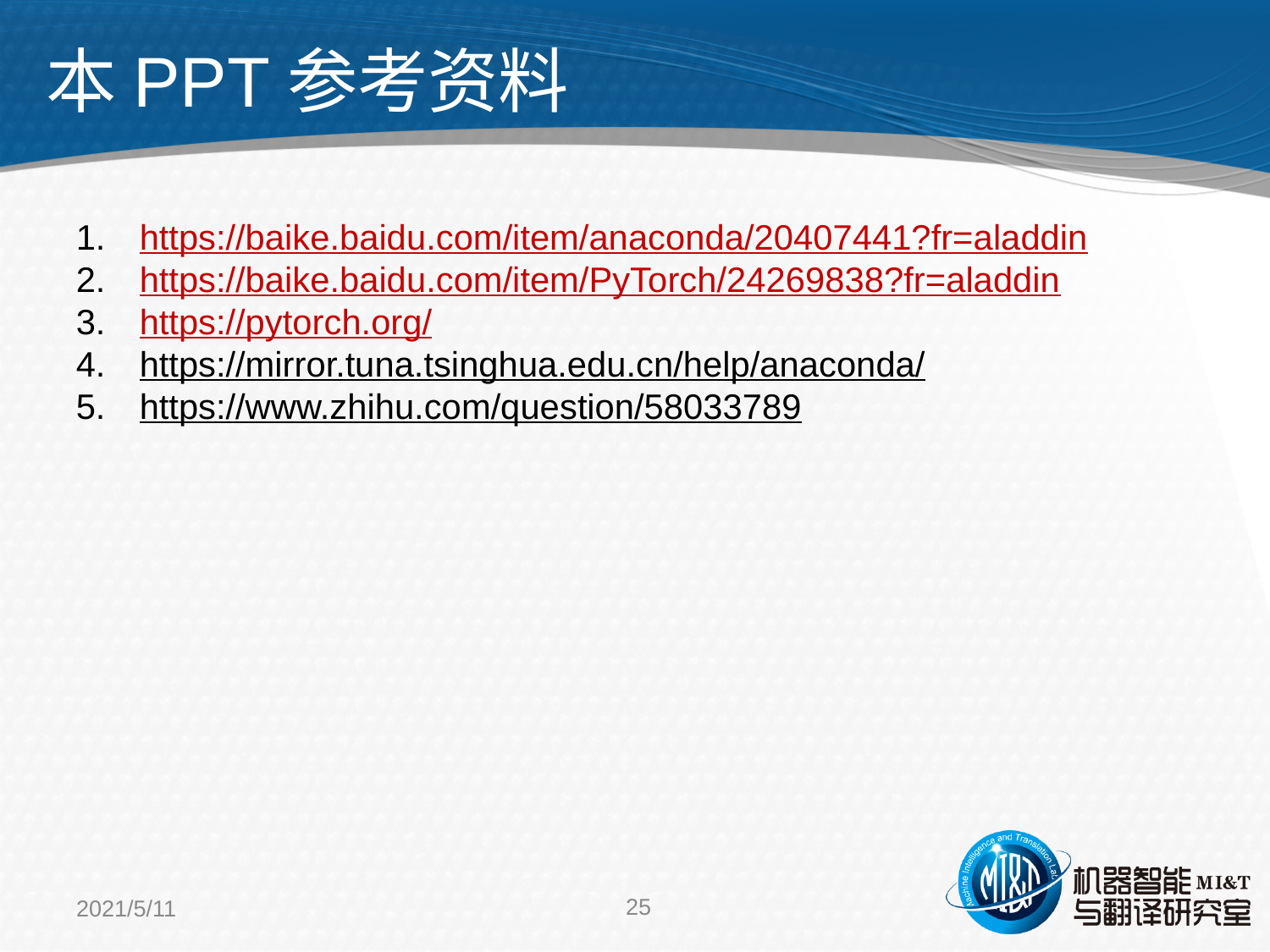

本PPT参考资料
https://baike.baidu.com/item/anaconda/20407441?fr=aladdin
https://baike.baidu.com/item/PyTorch/24269838?fr=aladdin
https://pytorch.org/
https://mirror.tuna.tsinghua.edu.cn/help/anaconda/
https://www.zhihu.com/question/58033789
25
2021/5/11